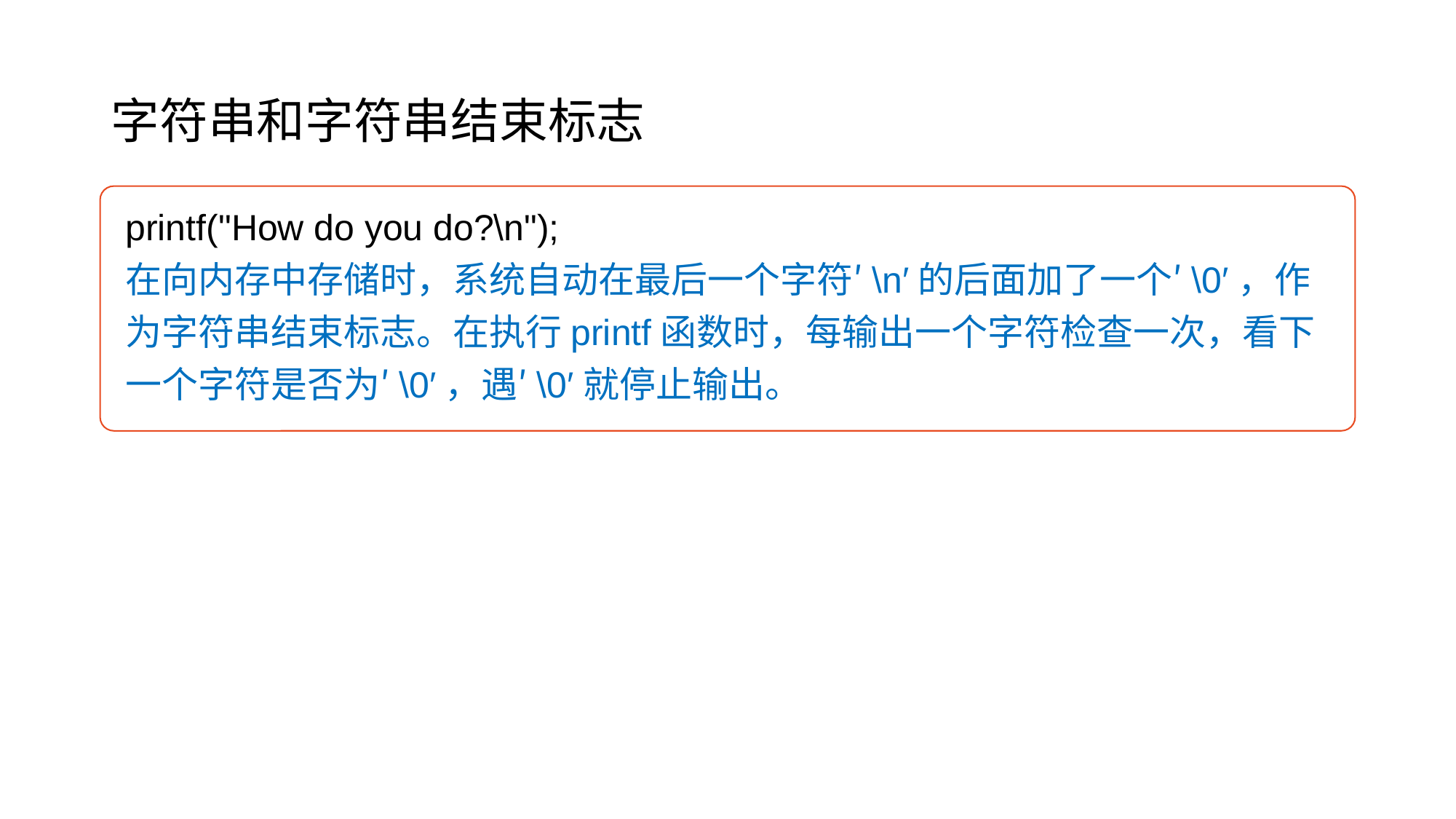

# 字符串和字符串结束标志
printf("How do you do?\n");
在向内存中存储时，系统自动在最后一个字符′\n′的后面加了一个′\0′，作为字符串结束标志。在执行printf函数时，每输出一个字符检查一次，看下一个字符是否为′\0′，遇′\0′就停止输出。